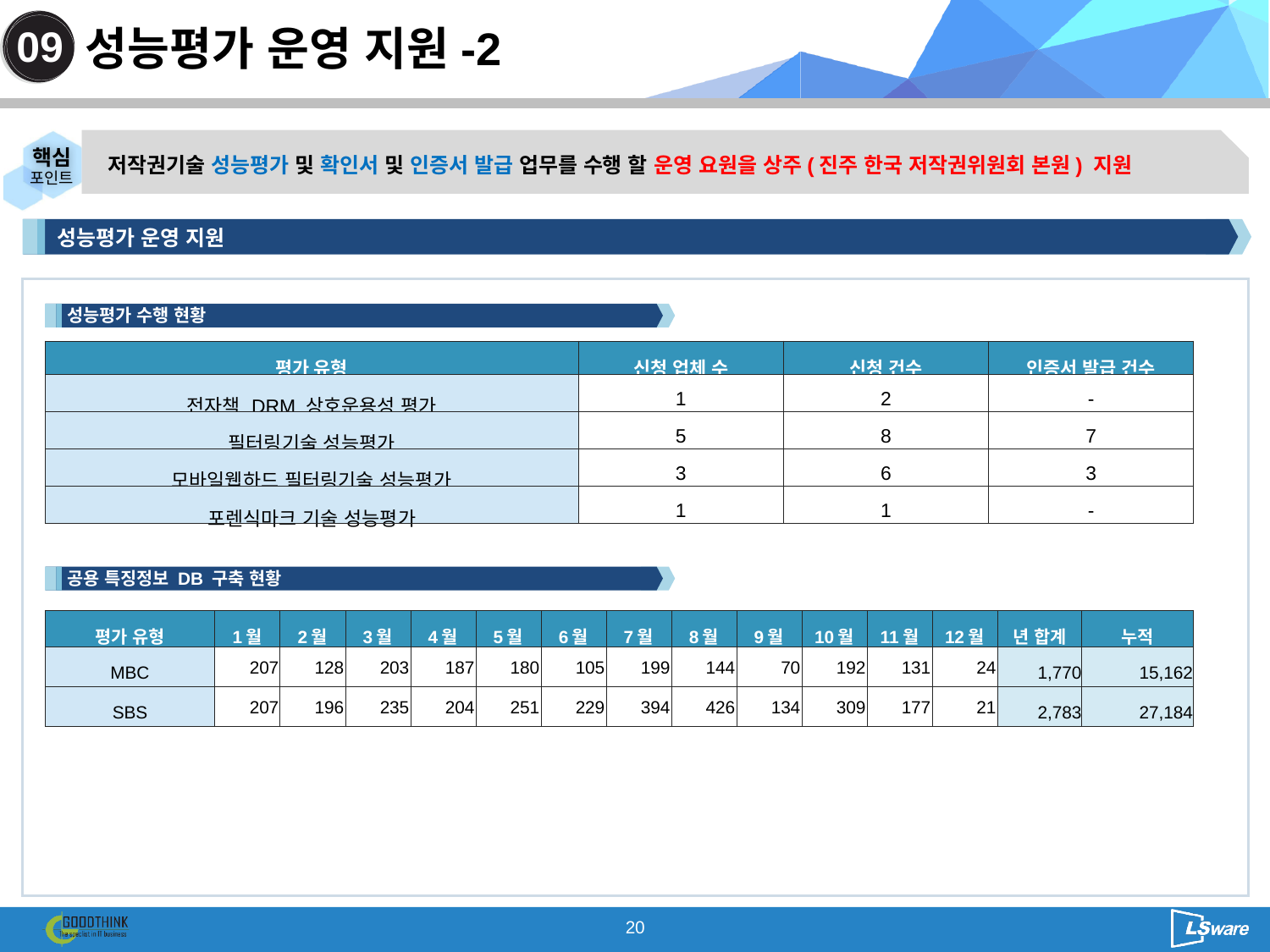

# 성능평가 운영 지원-2
09
저작권기술 성능평가 및 확인서 및 인증서 발급 업무를 수행 할 운영 요원을 상주(진주 한국 저작권위원회 본원) 지원
성능평가 운영 지원

성능평가 수행 현황
| 평가 유형 | 신청 업체 수 | 신청 건수 | 인증서 발급 건수 |
| --- | --- | --- | --- |
| 전자책 DRM 상호운용성 평가 | 1 | 2 | - |
| 필터링기술 성능평가 | 5 | 8 | 7 |
| 모바일웹하드 필터링기술 성능평가 | 3 | 6 | 3 |
| 포렌식마크 기술 성능평가 | 1 | 1 | - |

공용 특징정보 DB 구축 현황
| 평가 유형 | 1월 | 2월 | 3월 | 4월 | 5월 | 6월 | 7월 | 8월 | 9월 | 10월 | 11월 | 12월 | 년 합계 | 누적 |
| --- | --- | --- | --- | --- | --- | --- | --- | --- | --- | --- | --- | --- | --- | --- |
| MBC | 207 | 128 | 203 | 187 | 180 | 105 | 199 | 144 | 70 | 192 | 131 | 24 | 1,770 | 15,162 |
| SBS | 207 | 196 | 235 | 204 | 251 | 229 | 394 | 426 | 134 | 309 | 177 | 21 | 2,783 | 27,184 |